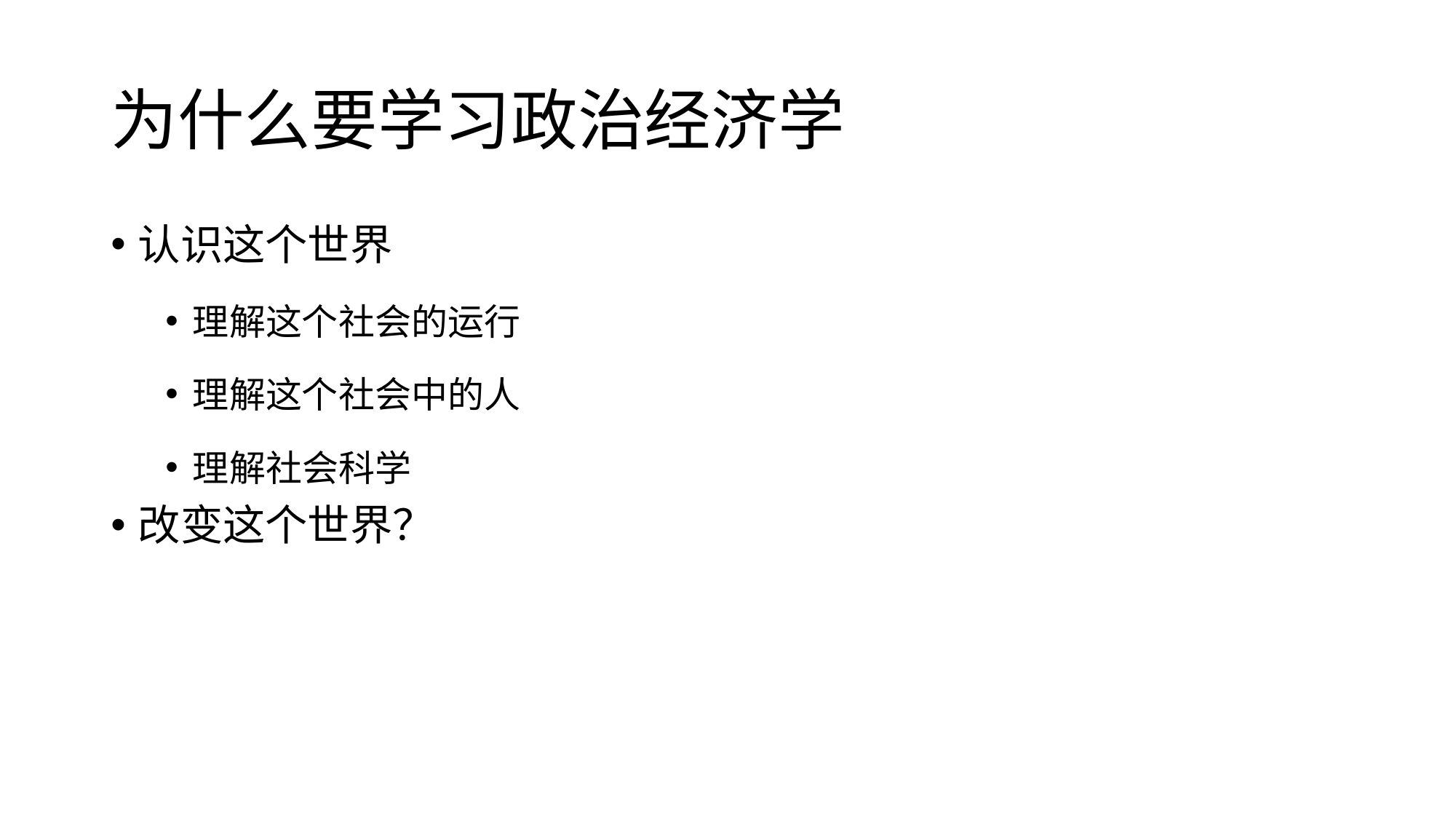

# 为什么要学习政治经济学
认识这个世界
理解这个社会的运行
理解这个社会中的人
理解社会科学
改变这个世界？